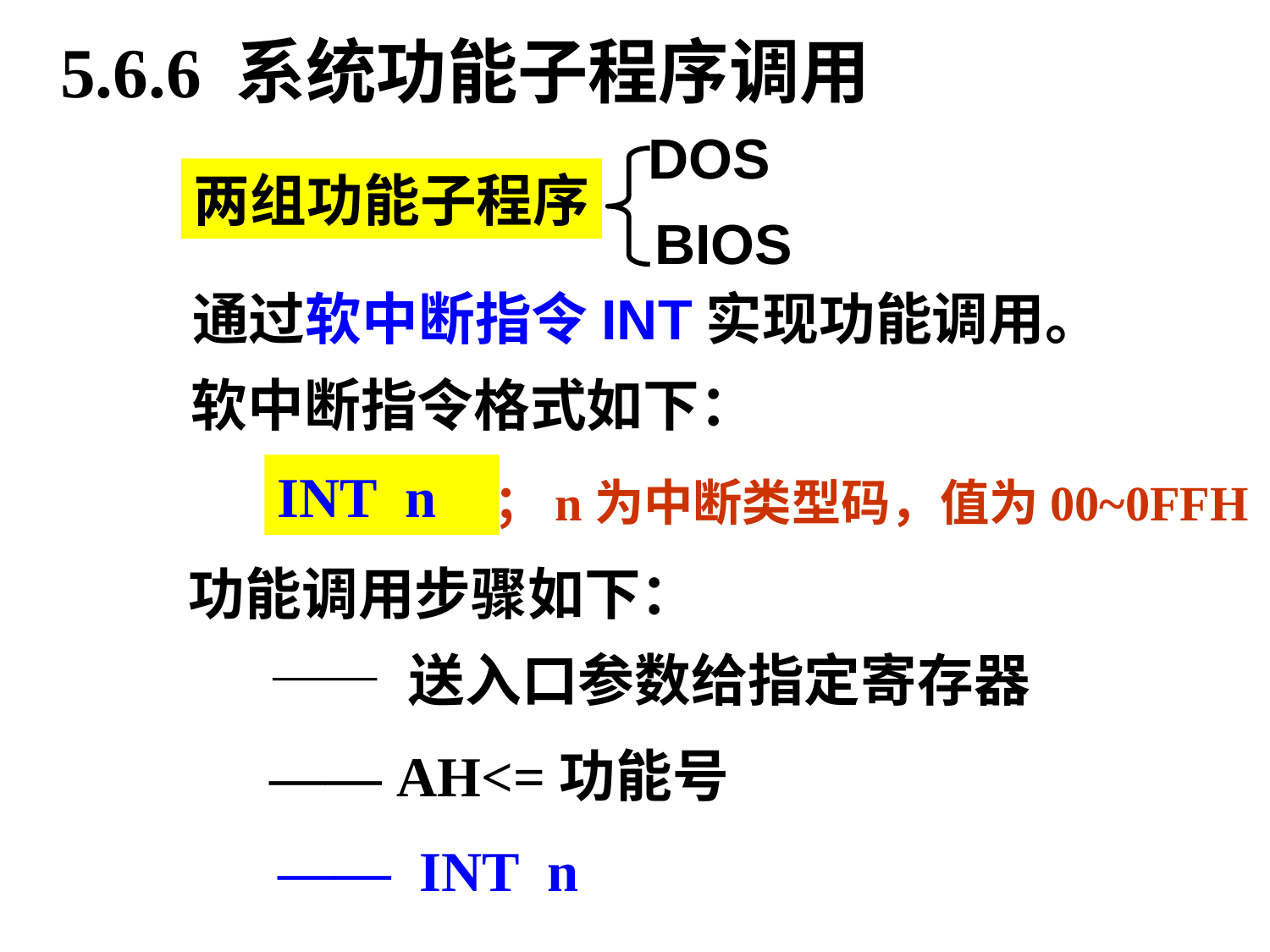

5.6.6 系统功能子程序调用
DOS

BIOS
两组功能子程序
通过软中断指令INT实现功能调用。
软中断指令格式如下：
INT  n
；n为中断类型码，值为00~0FFH
功能调用步骤如下：
—— 送入口参数给指定寄存器
—— AH<=功能号
——  INT  n
124